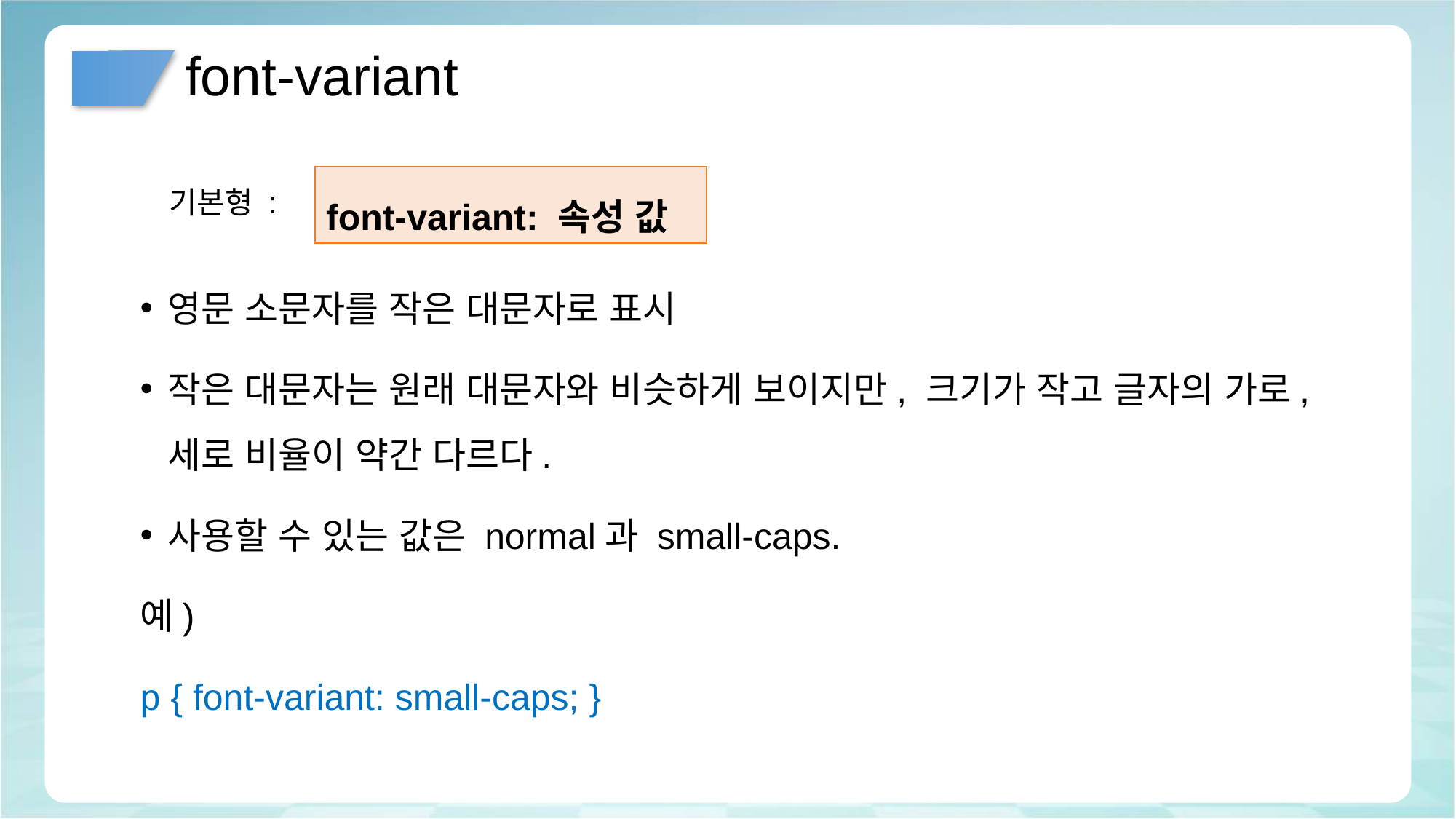

# font-variant
font-variant: 속성 값
기본형 :
영문 소문자를 작은 대문자로 표시
작은 대문자는 원래 대문자와 비슷하게 보이지만, 크기가 작고 글자의 가로,세로 비율이 약간 다르다.
사용할 수 있는 값은 normal과 small-caps.
예)
p { font-variant: small-caps; }